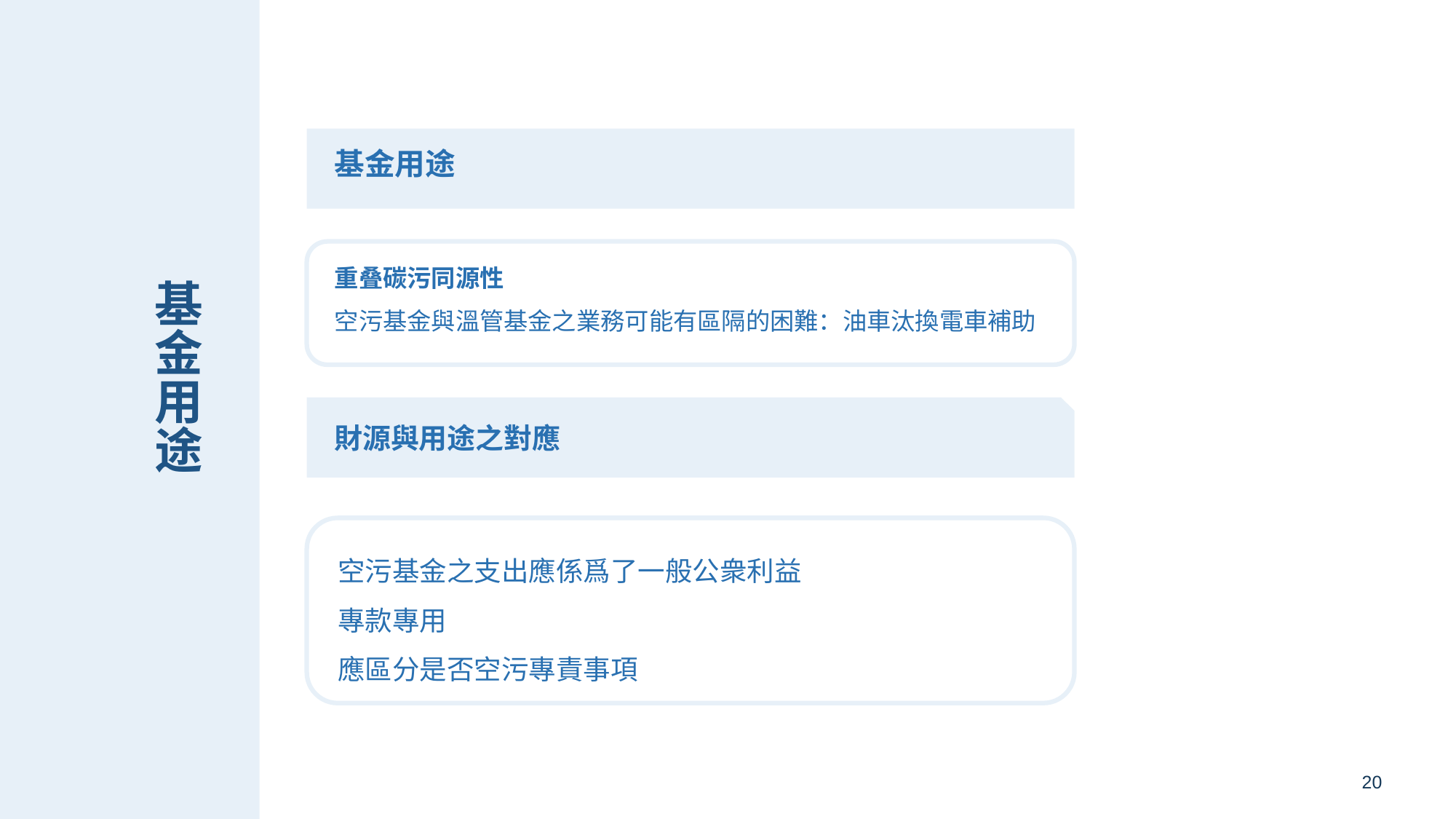

基金用途
重叠碳污同源性
空污基金與溫管基金之業務可能有區隔的困難：油車汰換電車補助
基金用途
財源與用途之對應
空污基金之支出應係爲了一般公衆利益
專款專用
應區分是否空污專責事項